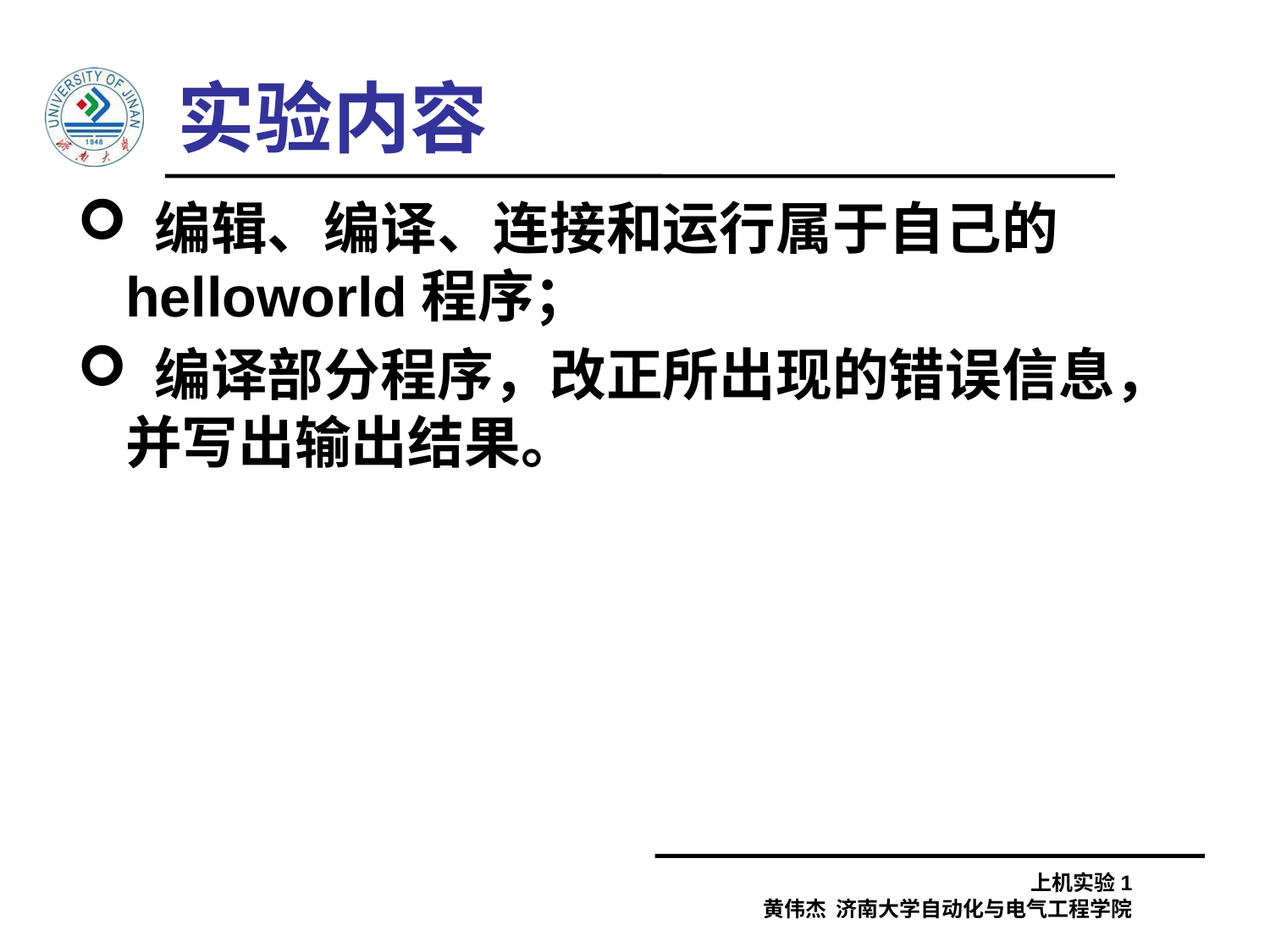

# 实验内容
 编辑、编译、连接和运行属于自己的helloworld程序；
 编译部分程序，改正所出现的错误信息，并写出输出结果。